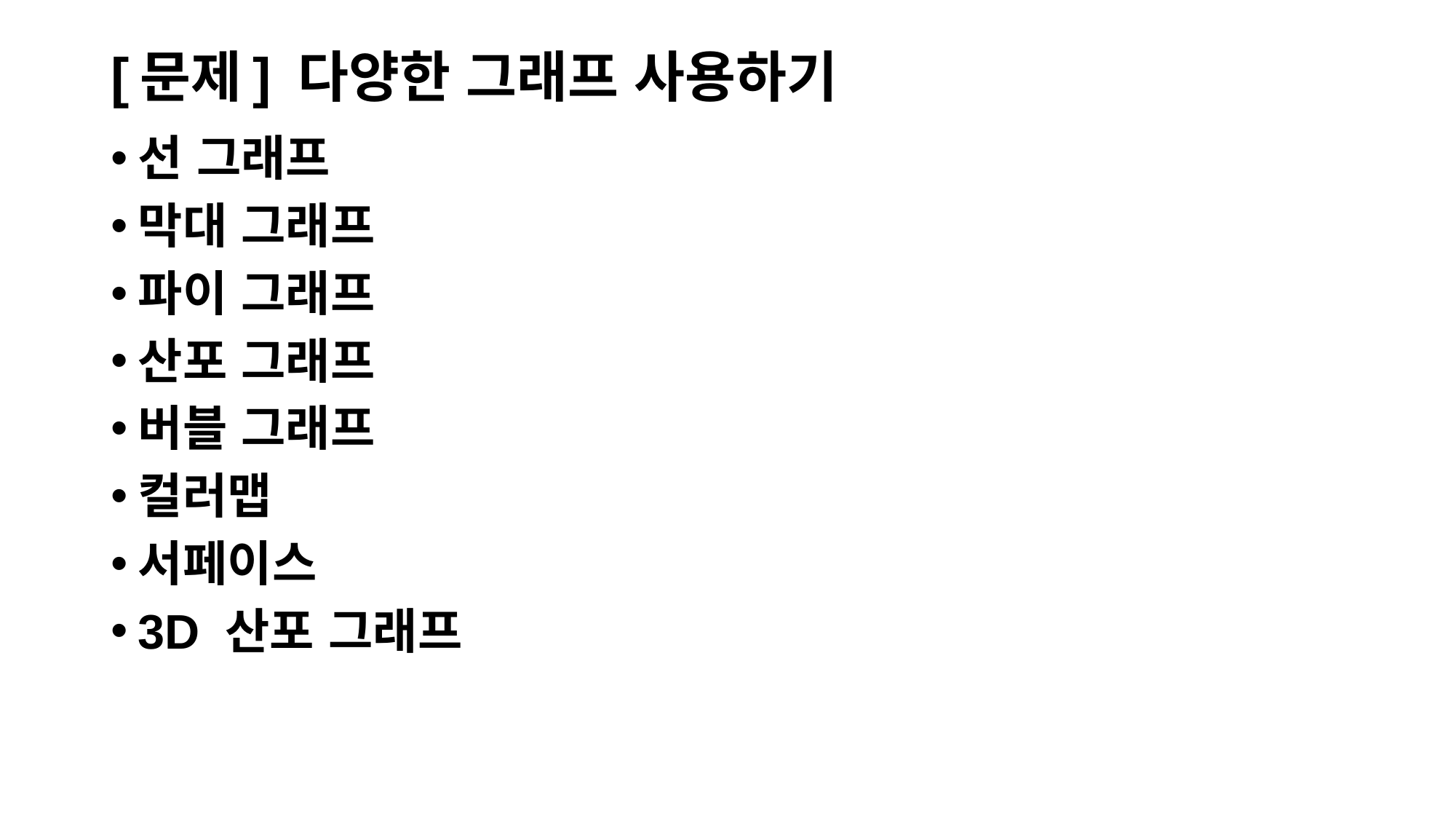

# [문제] 다양한 그래프 사용하기
선 그래프
막대 그래프
파이 그래프
산포 그래프
버블 그래프
컬러맵
서페이스
3D 산포 그래프